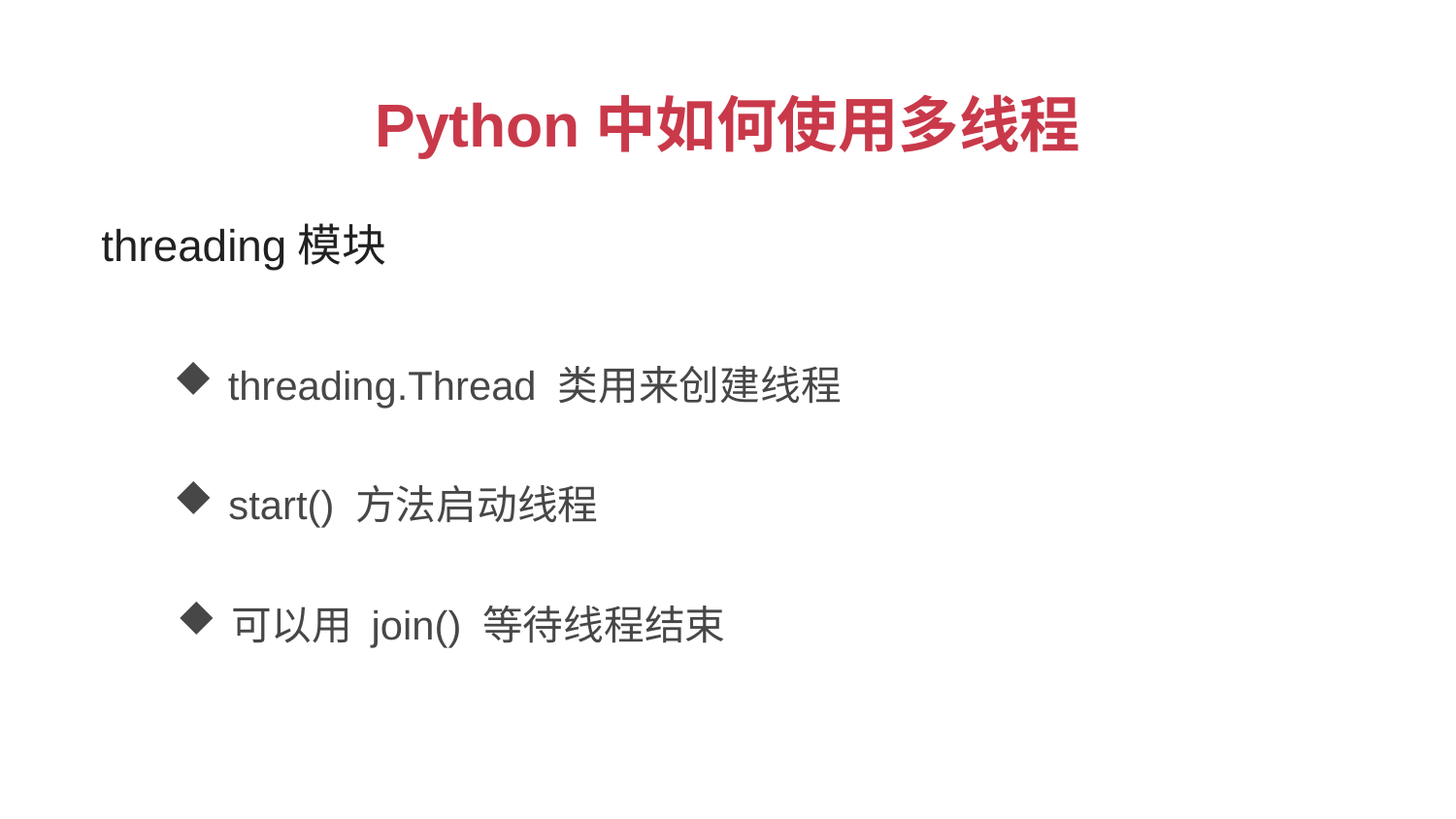

Python中如何使用多线程
 threading模块
threading.Thread 类用来创建线程
start() 方法启动线程
可以用 join() 等待线程结束